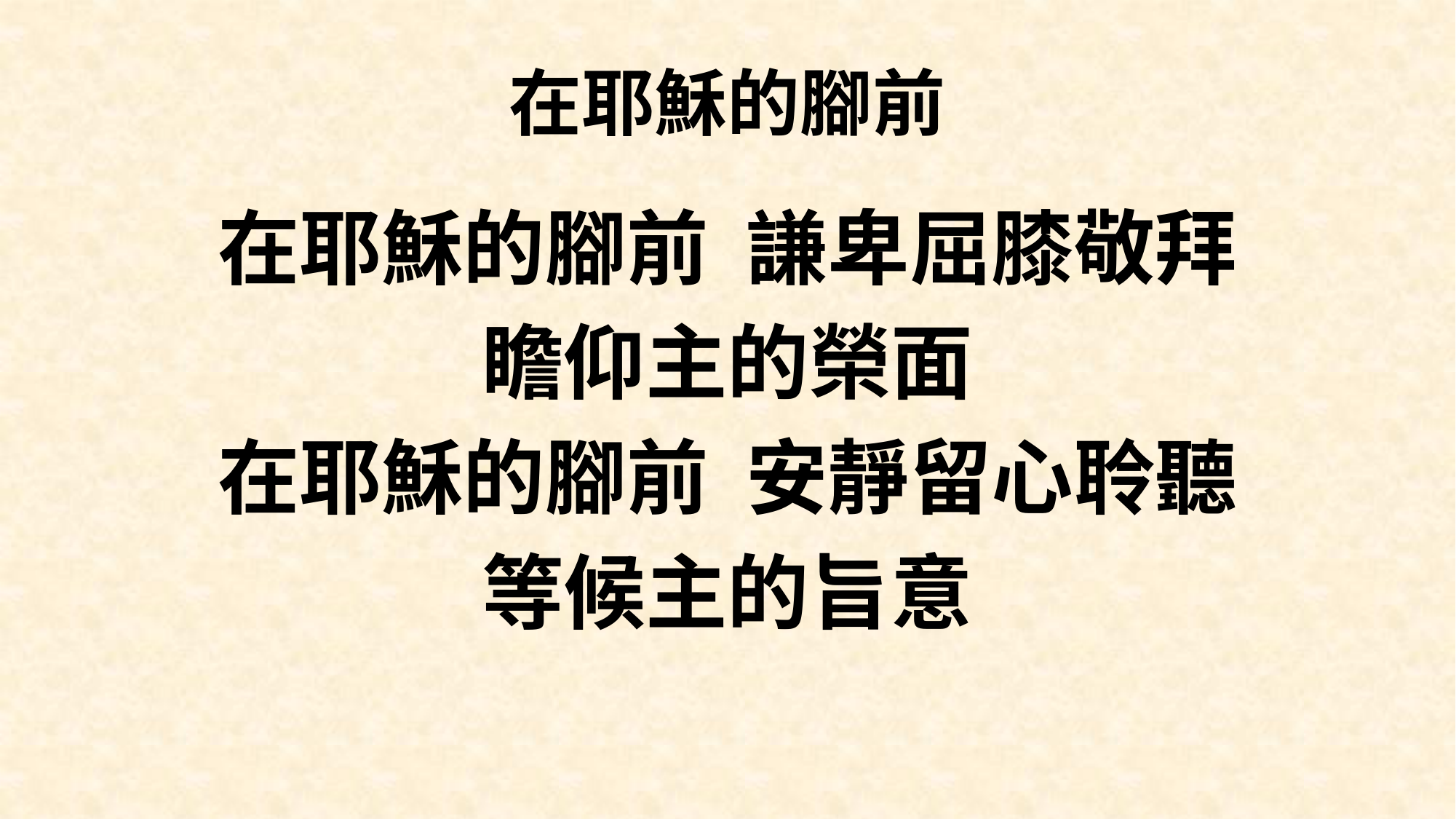

# 在耶穌的腳前
在耶穌的腳前  謙卑屈膝敬拜
瞻仰主的榮面
在耶穌的腳前  安靜留心聆聽
等候主的旨意